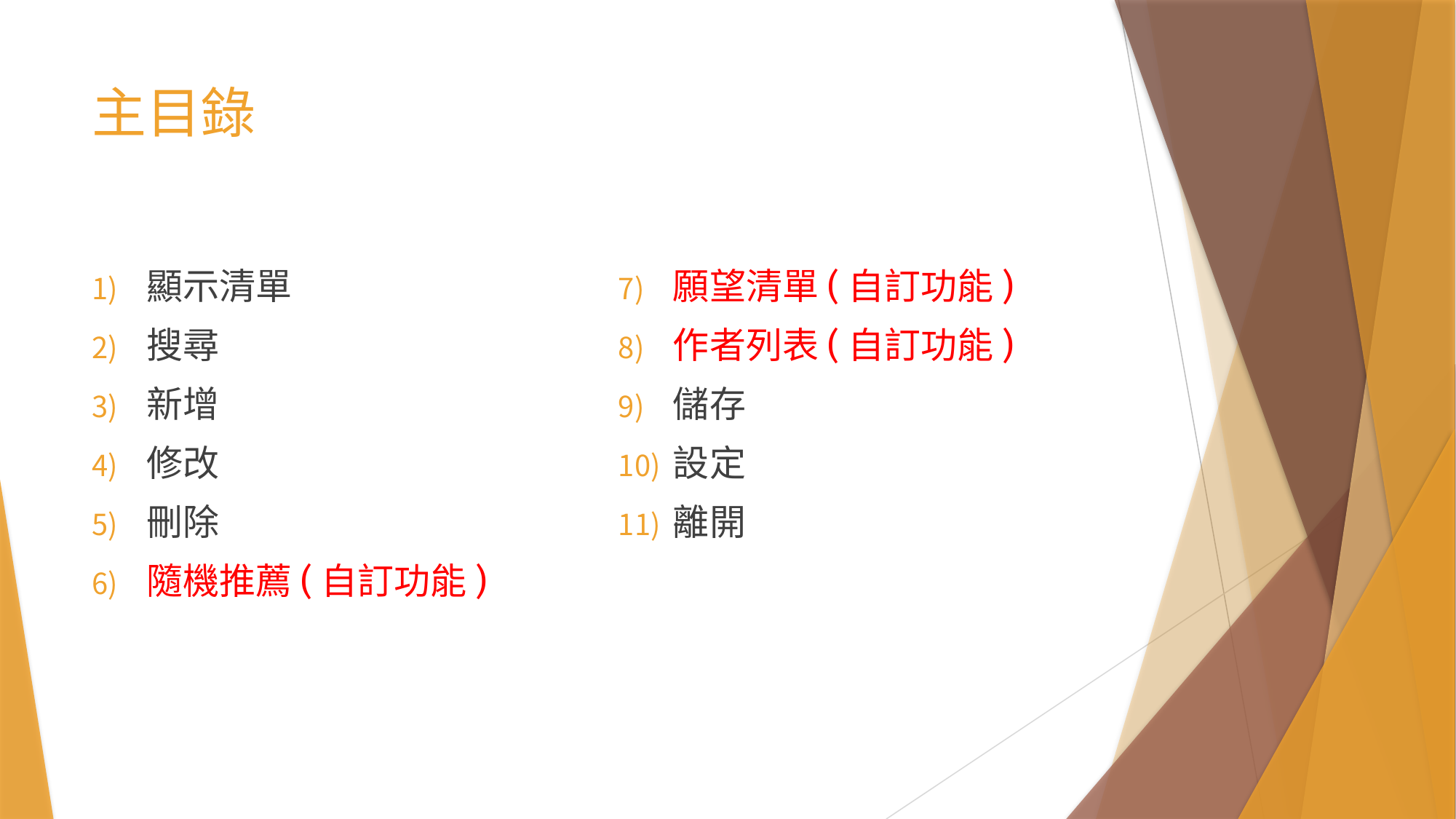

# 主目錄
顯示清單
搜尋
新增
修改
刪除
隨機推薦(自訂功能)
願望清單(自訂功能)
作者列表(自訂功能)
儲存
設定
離開